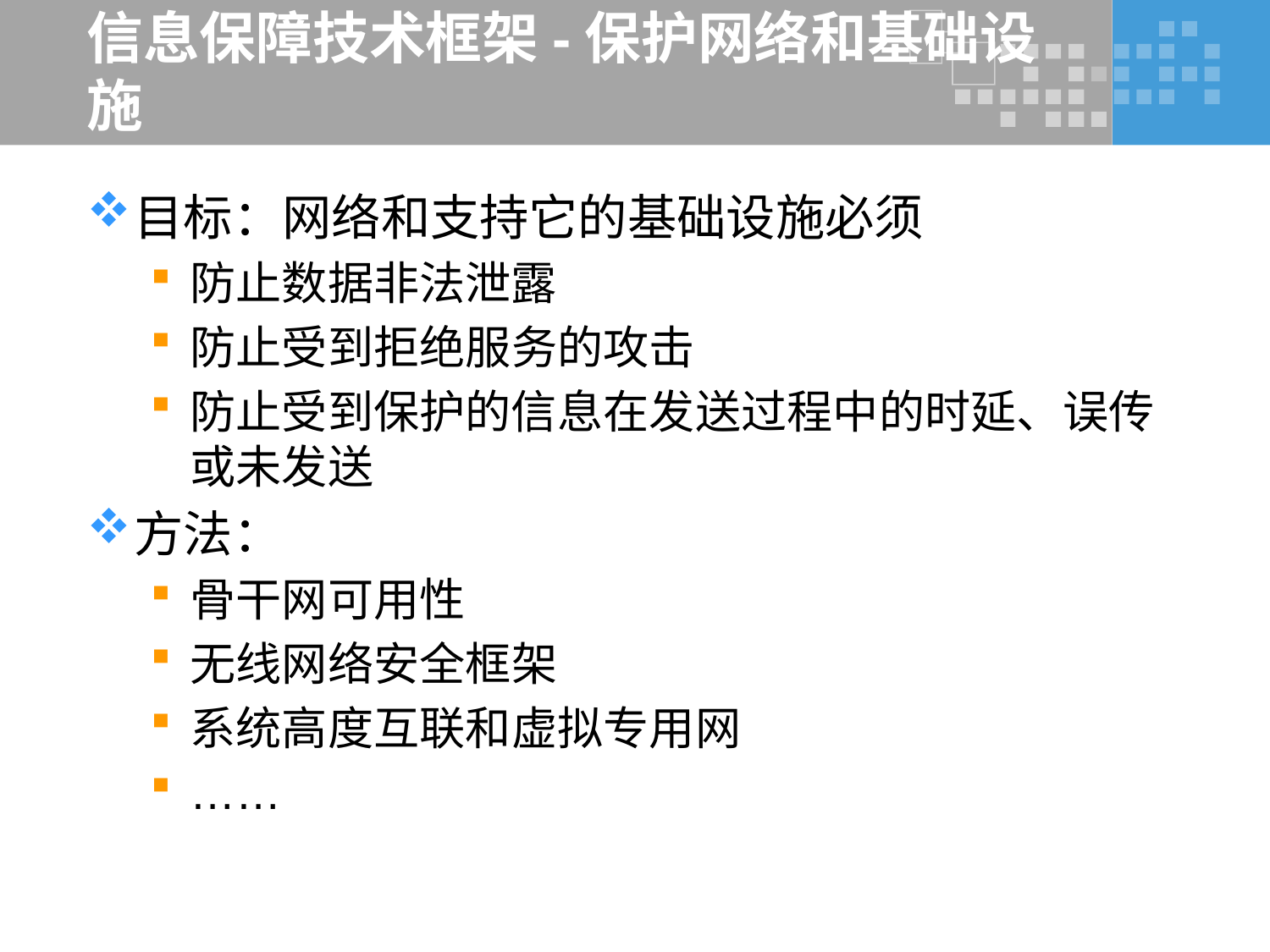

# 信息保障技术框架-保护网络和基础设施
目标：网络和支持它的基础设施必须
防止数据非法泄露
防止受到拒绝服务的攻击
防止受到保护的信息在发送过程中的时延、误传或未发送
方法：
骨干网可用性
无线网络安全框架
系统高度互联和虚拟专用网
……

42